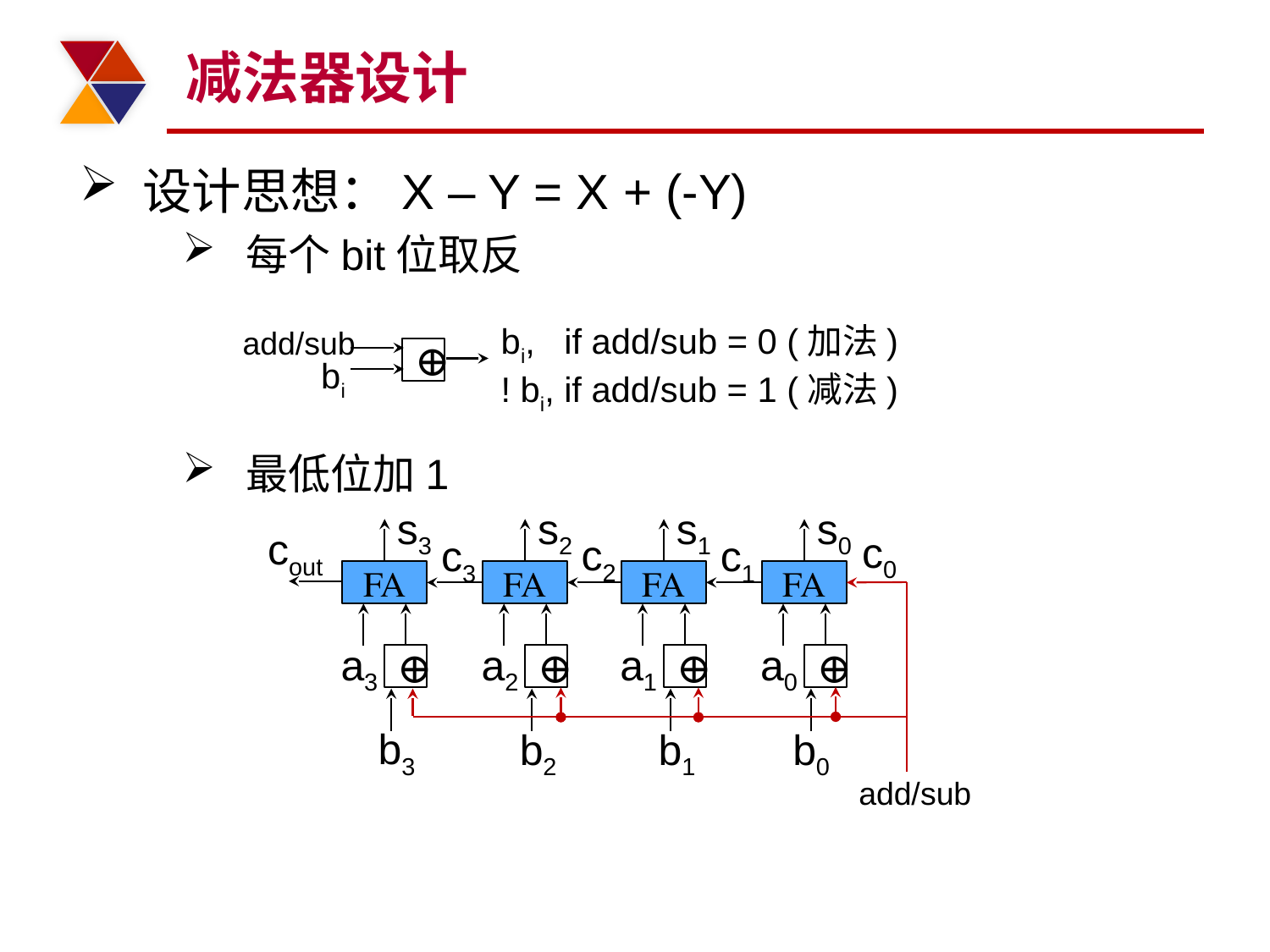

# 减法器设计
设计思想：X – Y = X + (-Y)
每个bit位取反

最低位加1
bi,   if add/sub = 0 (加法)
! bi, if add/sub = 1 (减法)
add/sub
⊕
bi
s3
s2
s1
s0
cout
FA
FA
FA
FA
c0
c2
c3
c1
a3
a2
a1
a0
⊕
⊕
⊕
⊕
b3
b0
b2
b1
add/sub